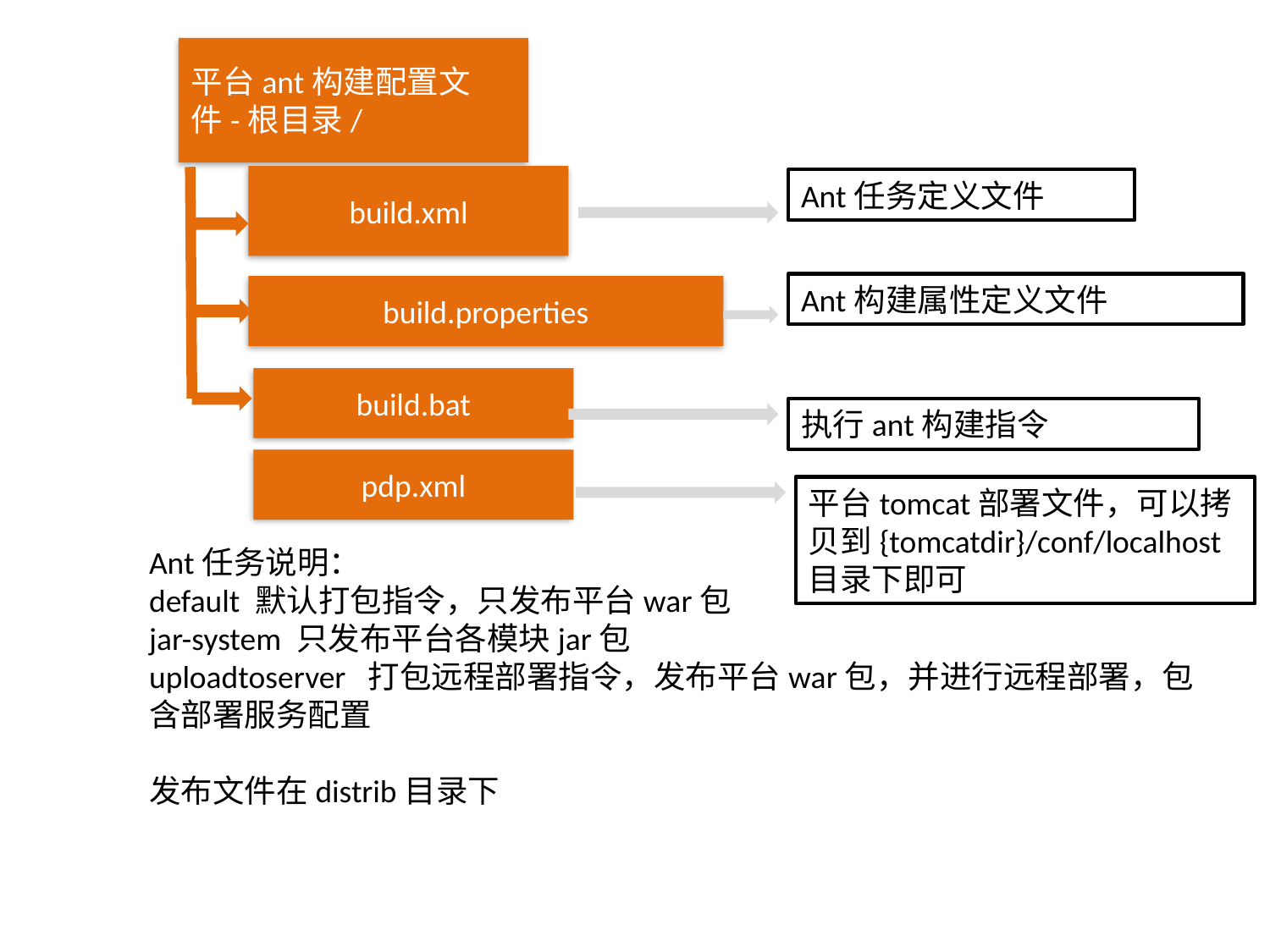

平台ant构建配置文件-根目录/
build.xml
Ant任务定义文件

Ant构建属性定义文件
build.properties

build.bat

执行ant构建指令

pdp.xml
平台tomcat部署文件，可以拷贝到{tomcatdir}/conf/localhost目录下即可

Ant任务说明：
default 默认打包指令，只发布平台war包
jar-system 只发布平台各模块jar包
uploadtoserver  打包远程部署指令，发布平台war包，并进行远程部署，包含部署服务配置

发布文件在distrib目录下